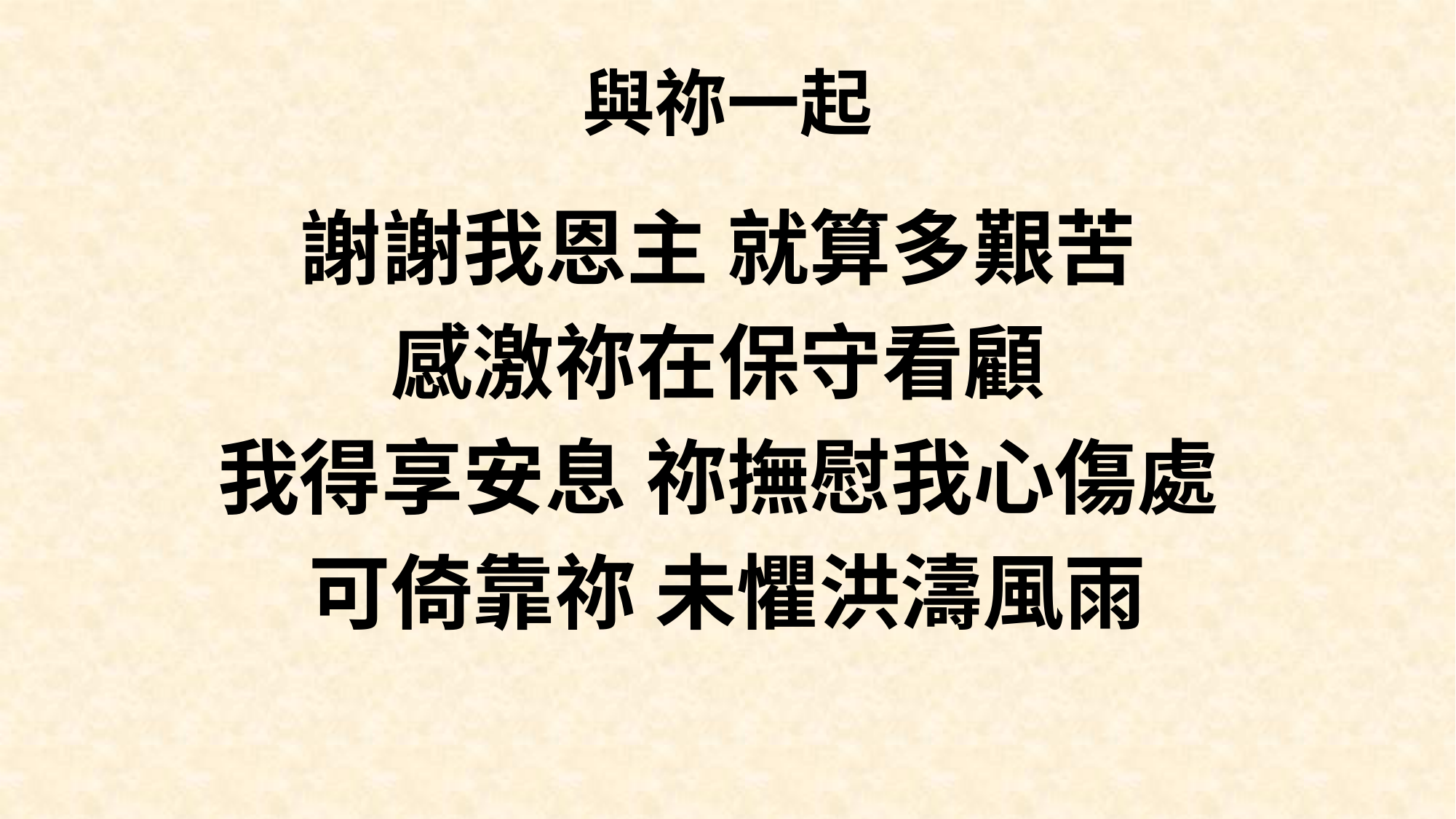

# 與祢一起
謝謝我恩主 就算多艱苦
感激祢在保守看顧
我得享安息 祢撫慰我心傷處
可倚靠祢 未懼洪濤風雨